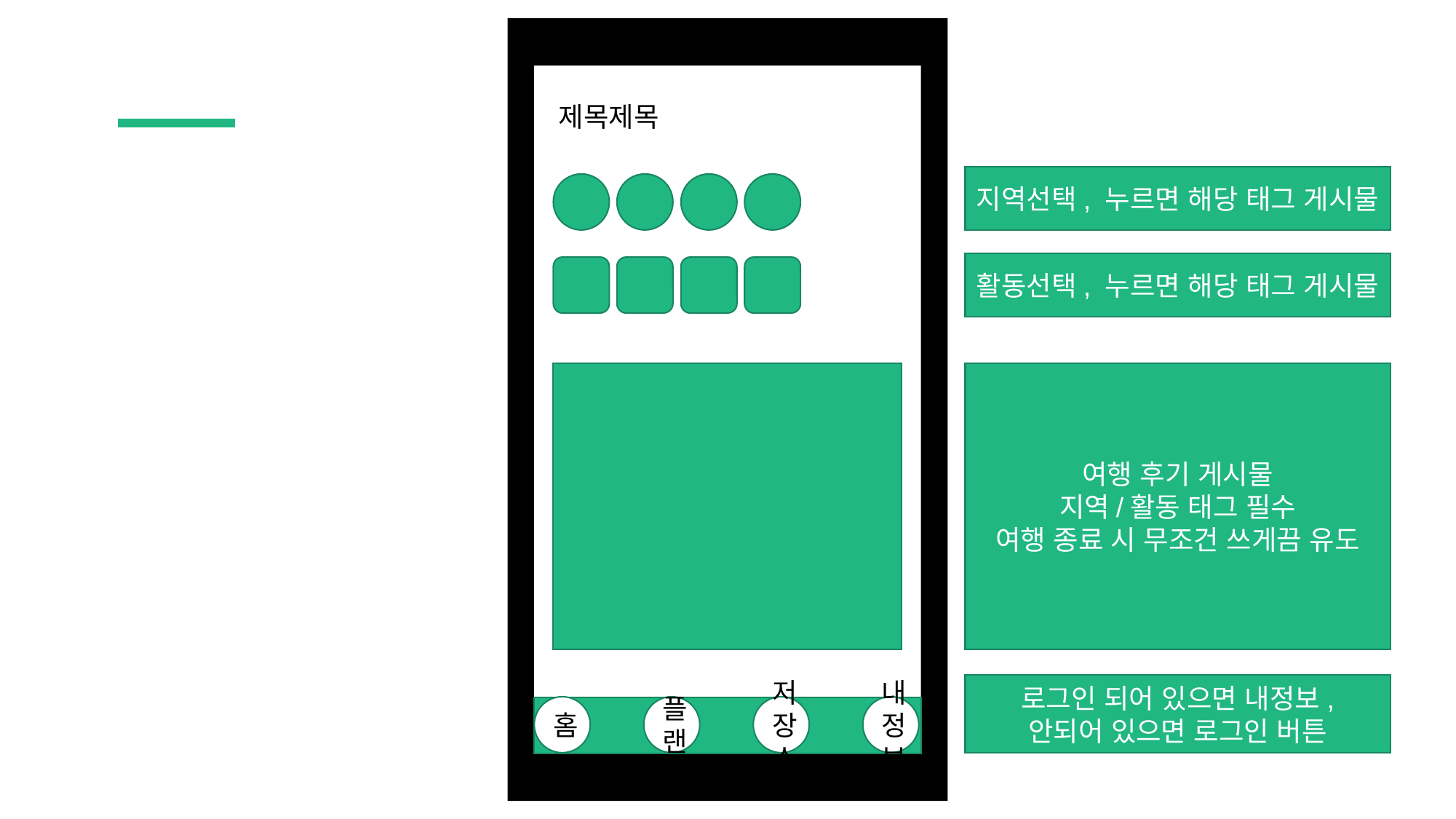

제목제목
지역선택, 누르면 해당 태그 게시물

활동선택, 누르면 해당 태그 게시물

여행 후기 게시물
지역/활동 태그 필수
여행 종료 시 무조건 쓰게끔 유도

로그인 되어 있으면 내정보,
안되어 있으면 로그인 버튼
홈
플랜
저장소
내정보